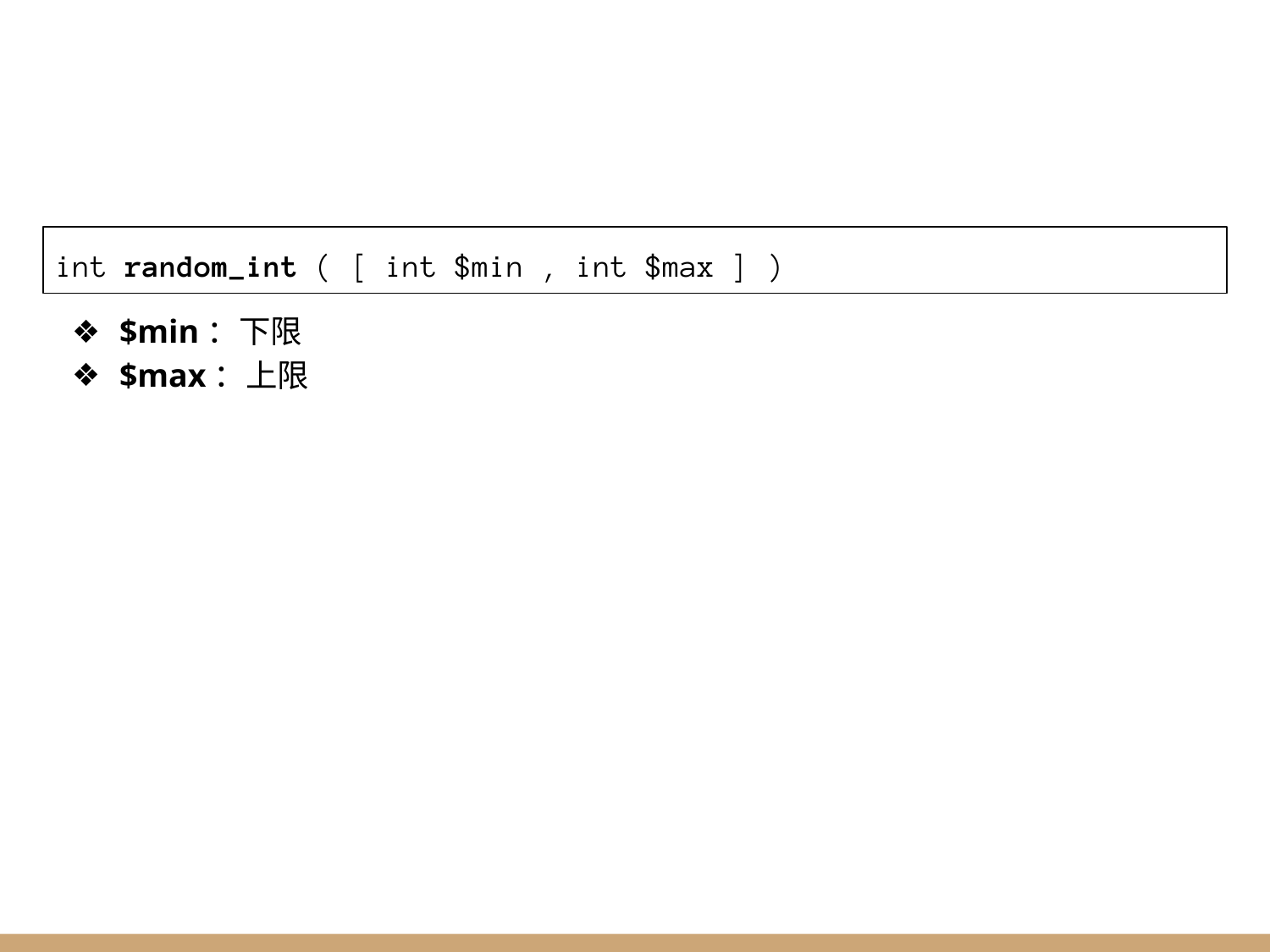

#
int random_int ( [ int $min , int $max ] )
$min：下限
$max：上限